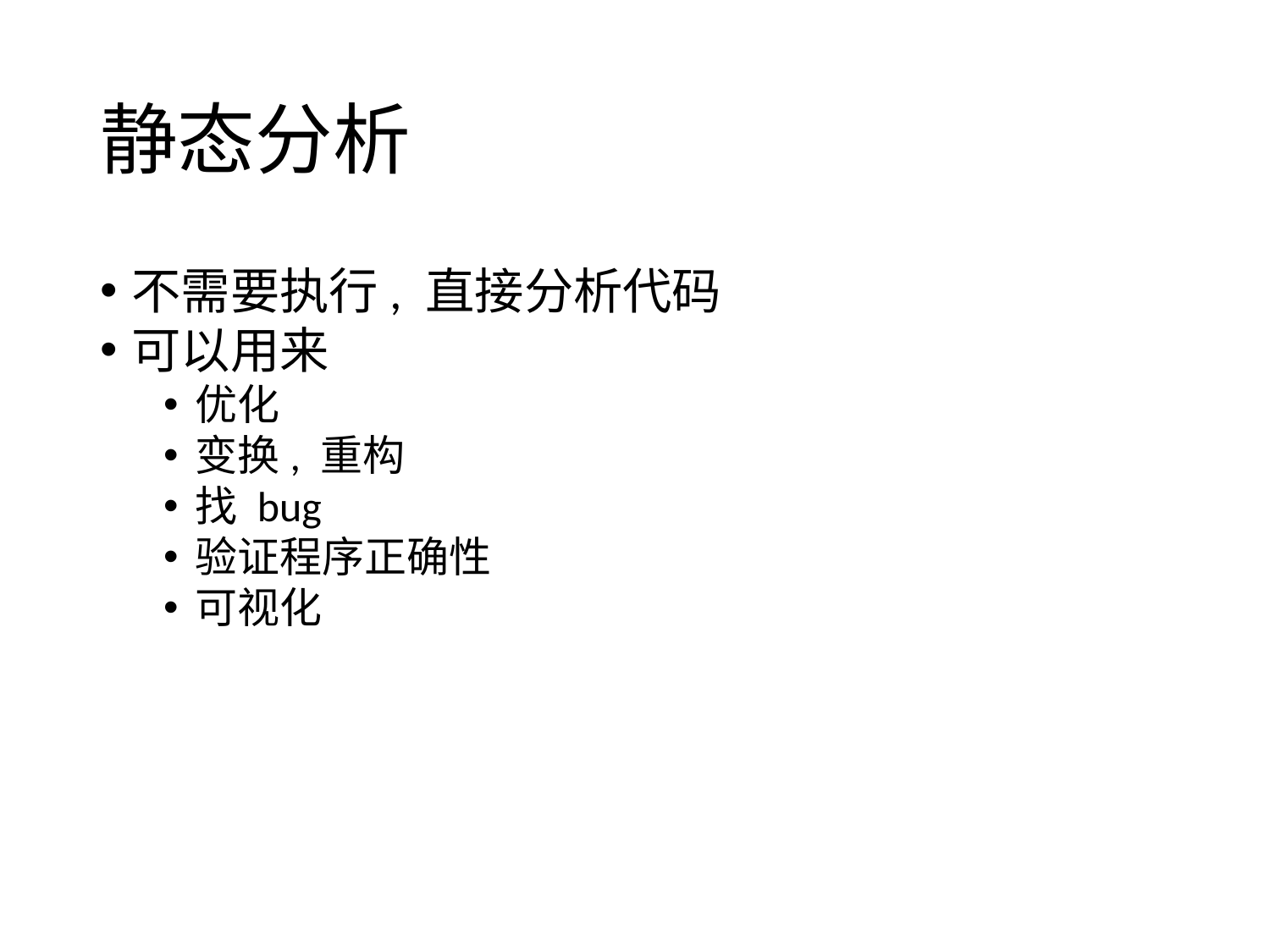

# 静态分析
不需要执行, 直接分析代码
可以用来
优化
变换, 重构
找 bug
验证程序正确性
可视化